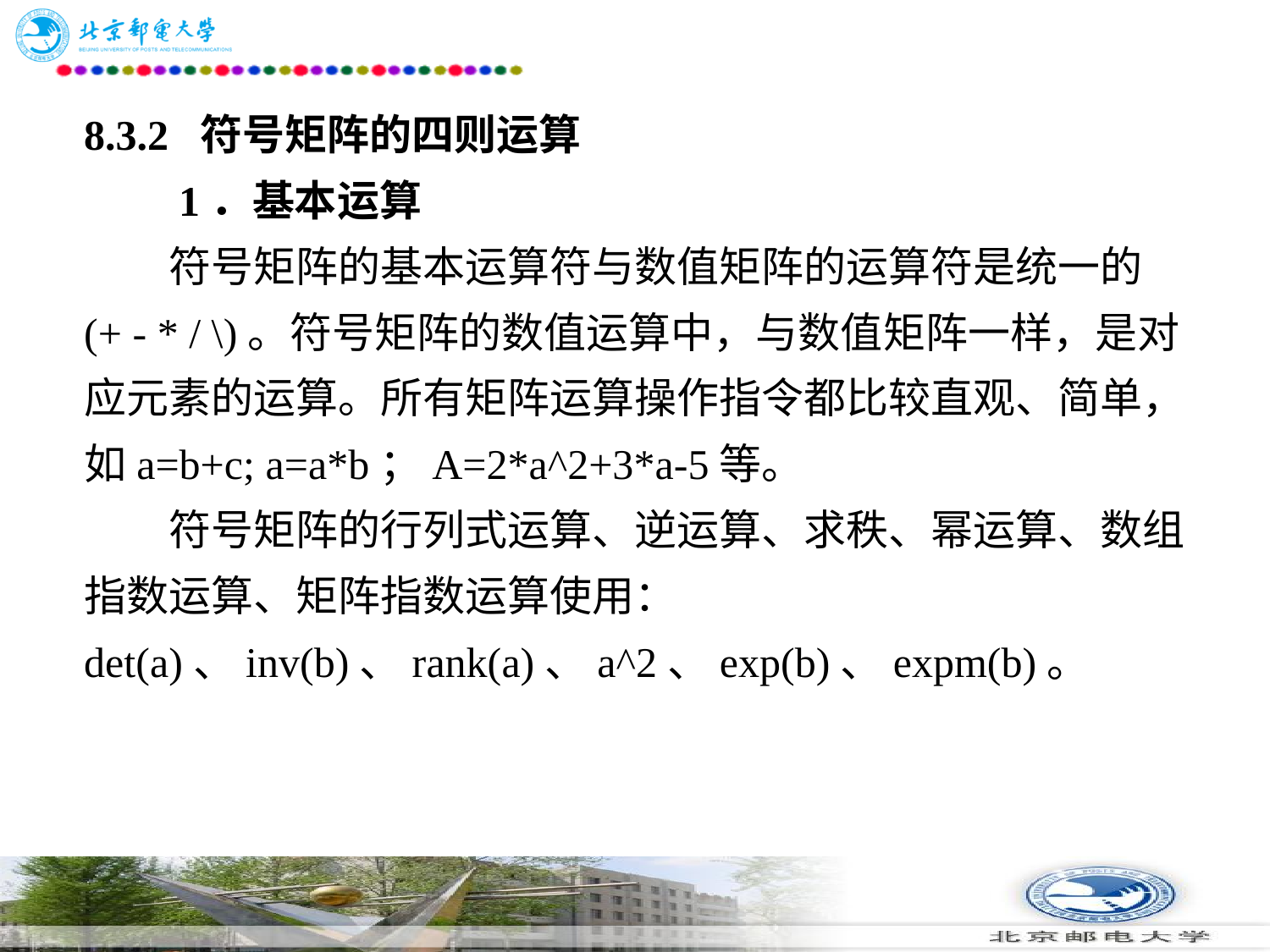

# 8.3.2  符号矩阵的四则运算 　　1．基本运算 　　符号矩阵的基本运算符与数值矩阵的运算符是统一的(+ - * / \)。符号矩阵的数值运算中，与数值矩阵一样，是对应元素的运算。所有矩阵运算操作指令都比较直观、简单，如a=b+c; a=a*b；A=2*a^2+3*a-5等。 　　符号矩阵的行列式运算、逆运算、求秩、幂运算、数组指数运算、矩阵指数运算使用：det(a)、inv(b)、rank(a)、a^2、exp(b)、expm(b)。